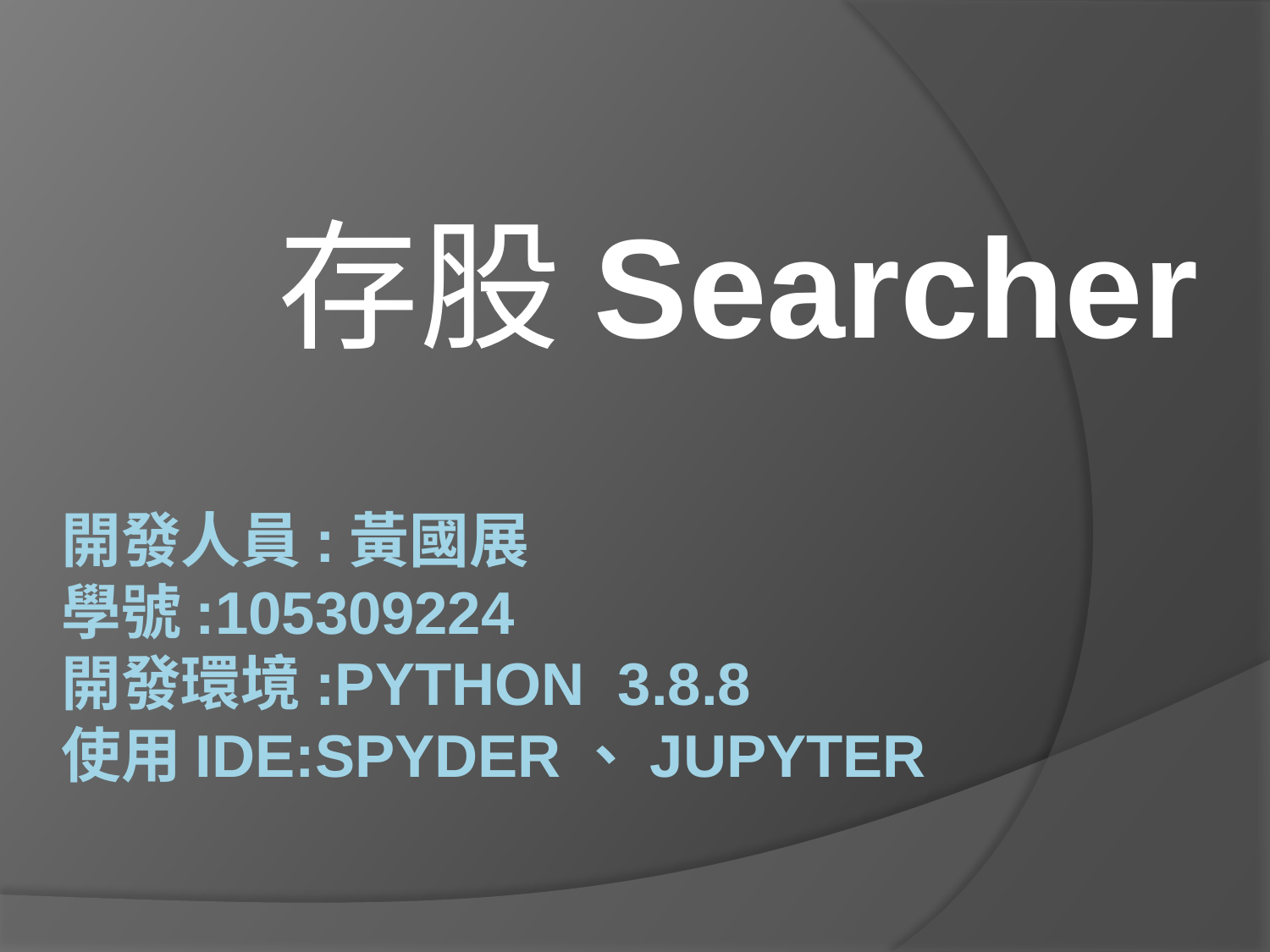

存股Searcher
# 開發人員:黃國展 學號:105309224 開發環境:python  3.8.8 使用IDE:SPYDER、JUPYTER